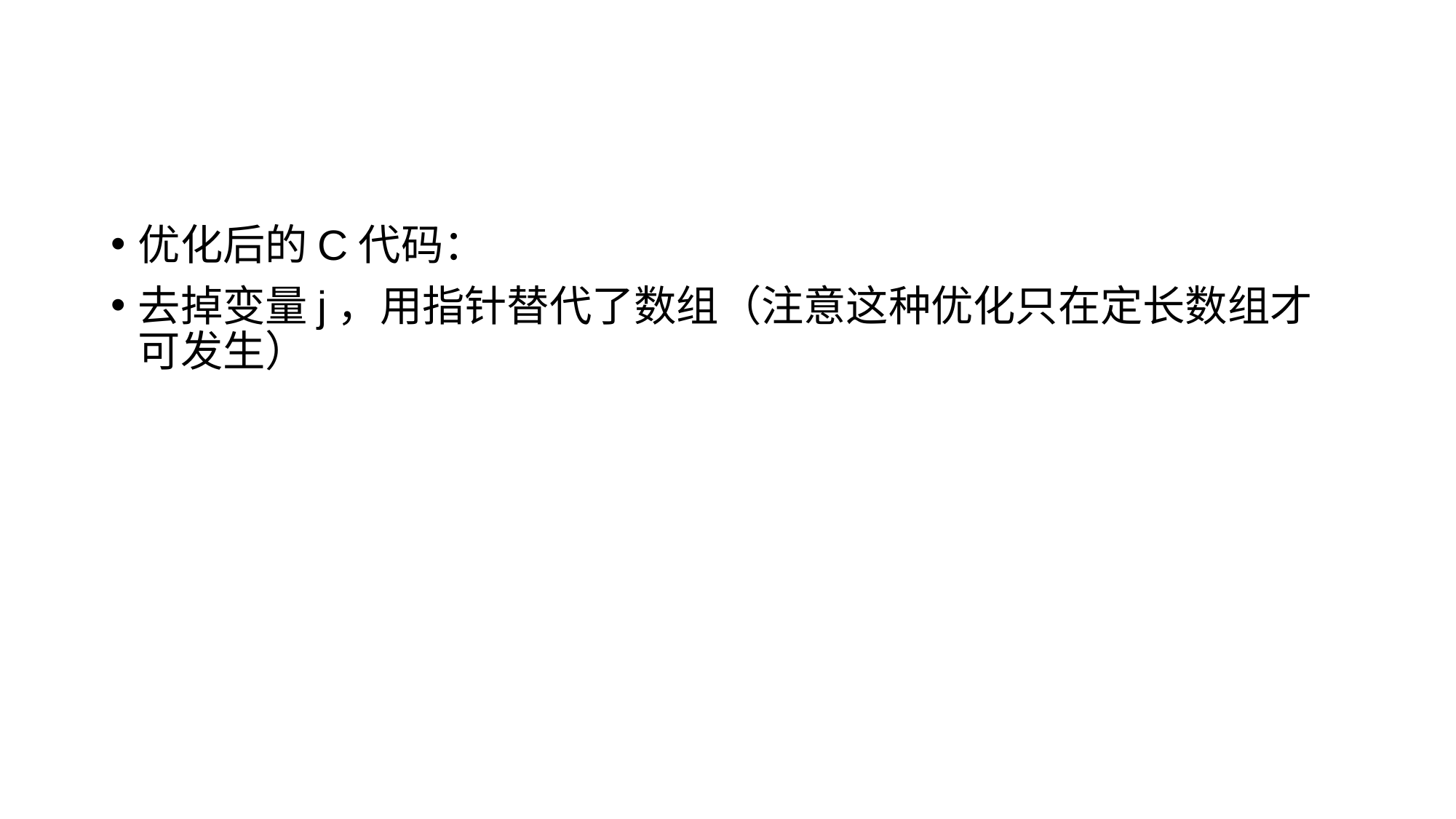

#
优化后的C代码：
去掉变量j，用指针替代了数组（注意这种优化只在定长数组才可发生）